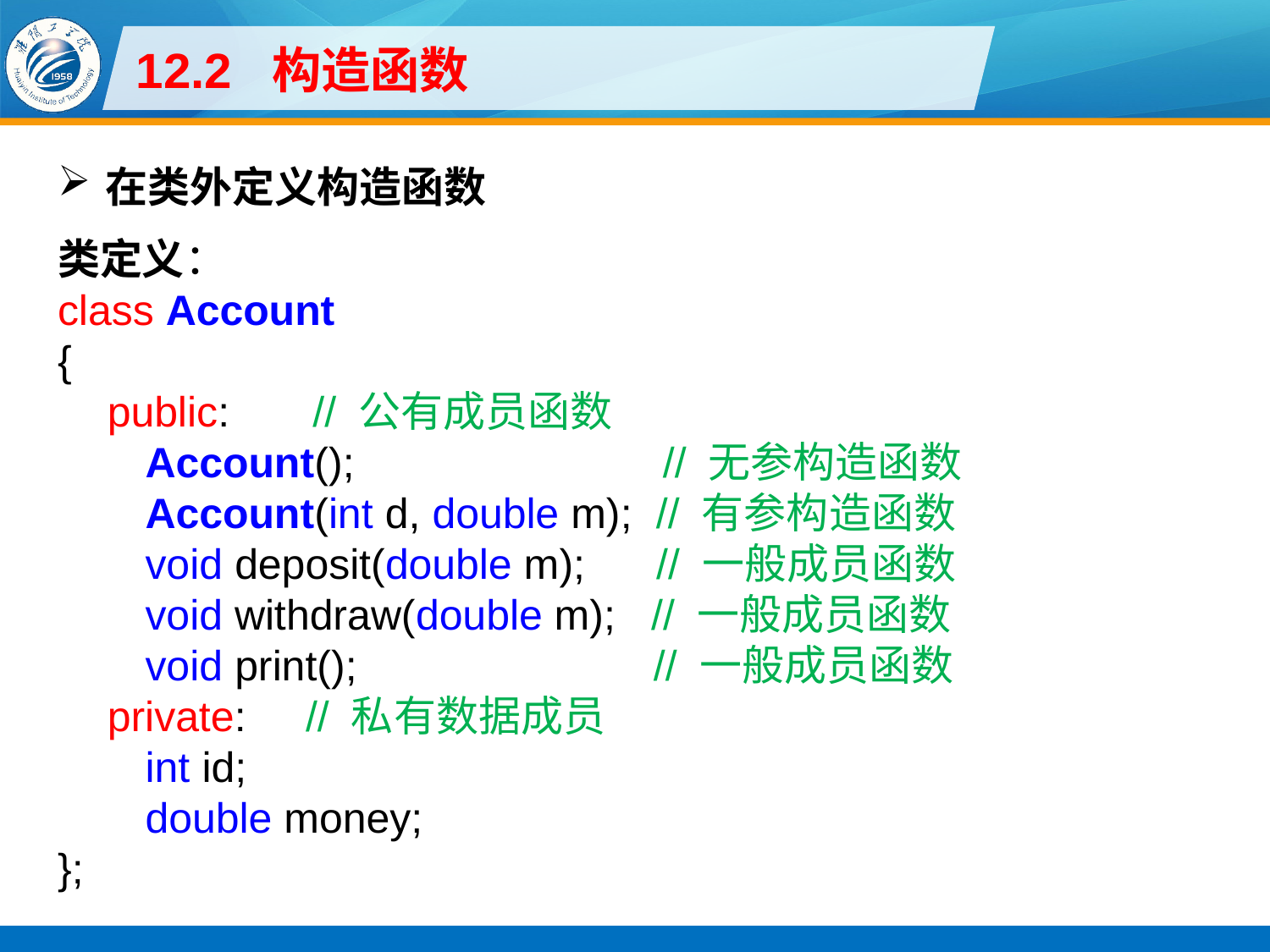

# 12.2  构造函数
在类外定义构造函数
类定义：
class Account
{
public:       // 公有成员函数
Account();                          // 无参构造函数
Account(int d, double m);  // 有参构造函数
void deposit(double m);      // 一般成员函数
void withdraw(double m);   // 一般成员函数
void print();                         // 一般成员函数
private:     // 私有数据成员
int id;
double money;
};